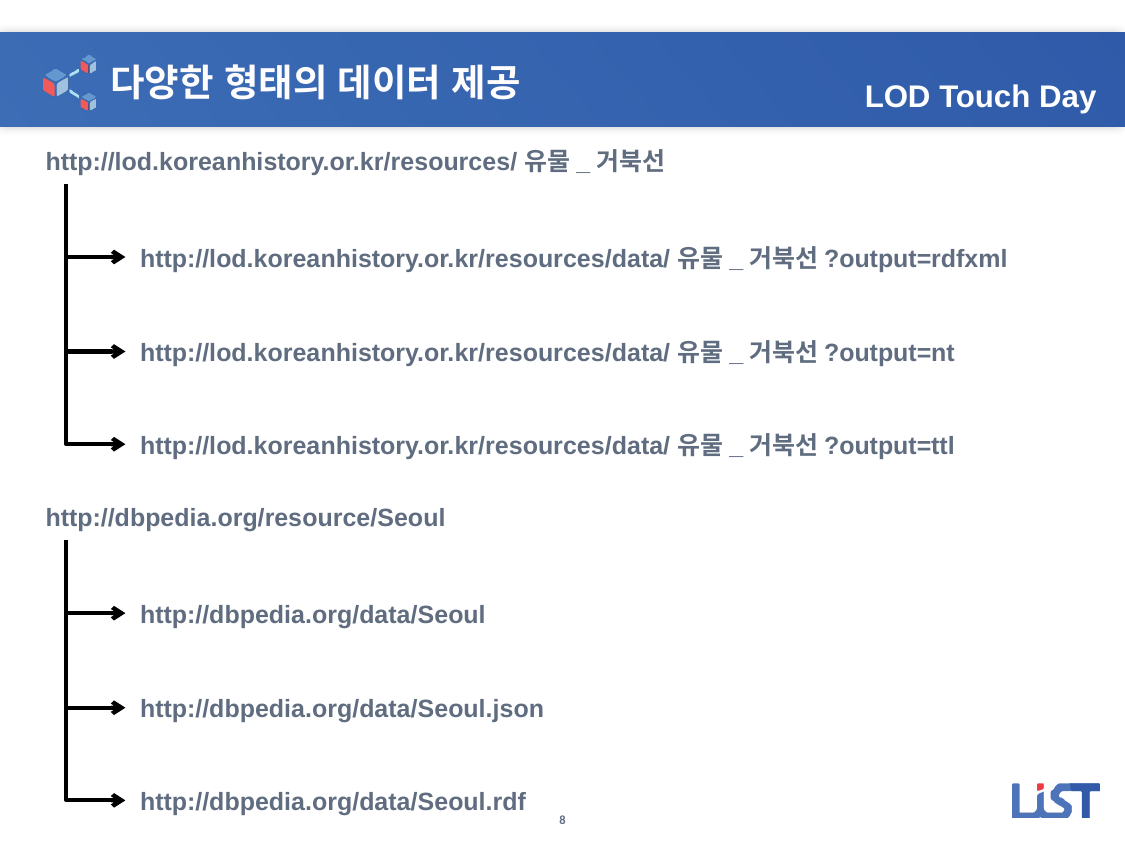

# 다양한 형태의 데이터 제공
http://lod.koreanhistory.or.kr/resources/유물_거북선
http://lod.koreanhistory.or.kr/resources/data/유물_거북선?output=rdfxml
http://lod.koreanhistory.or.kr/resources/data/유물_거북선?output=nt
http://lod.koreanhistory.or.kr/resources/data/유물_거북선?output=ttl
http://dbpedia.org/resource/Seoul
http://dbpedia.org/data/Seoul
http://dbpedia.org/data/Seoul.json
http://dbpedia.org/data/Seoul.rdf
8